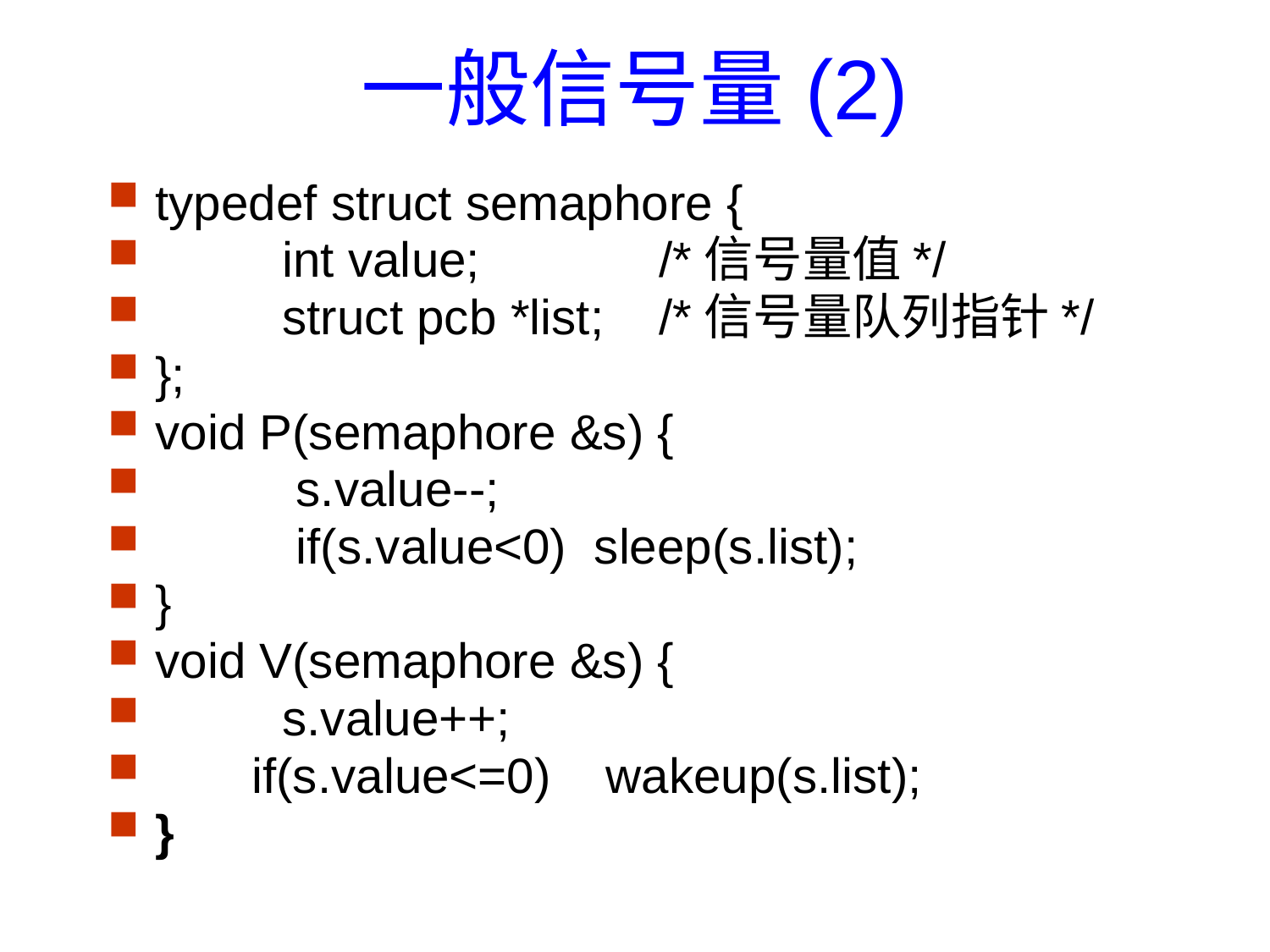

一般信号量(2)
typedef struct semaphore {
	int value;             /*信号量值*/
	struct pcb *list;    /*信号量队列指针*/
};
void P(semaphore &s) {
	 s.value--;
	 if(s.value<0)  sleep(s.list);
}
void V(semaphore &s) {
	s.value++;
       if(s.value<=0)    wakeup(s.list);
}